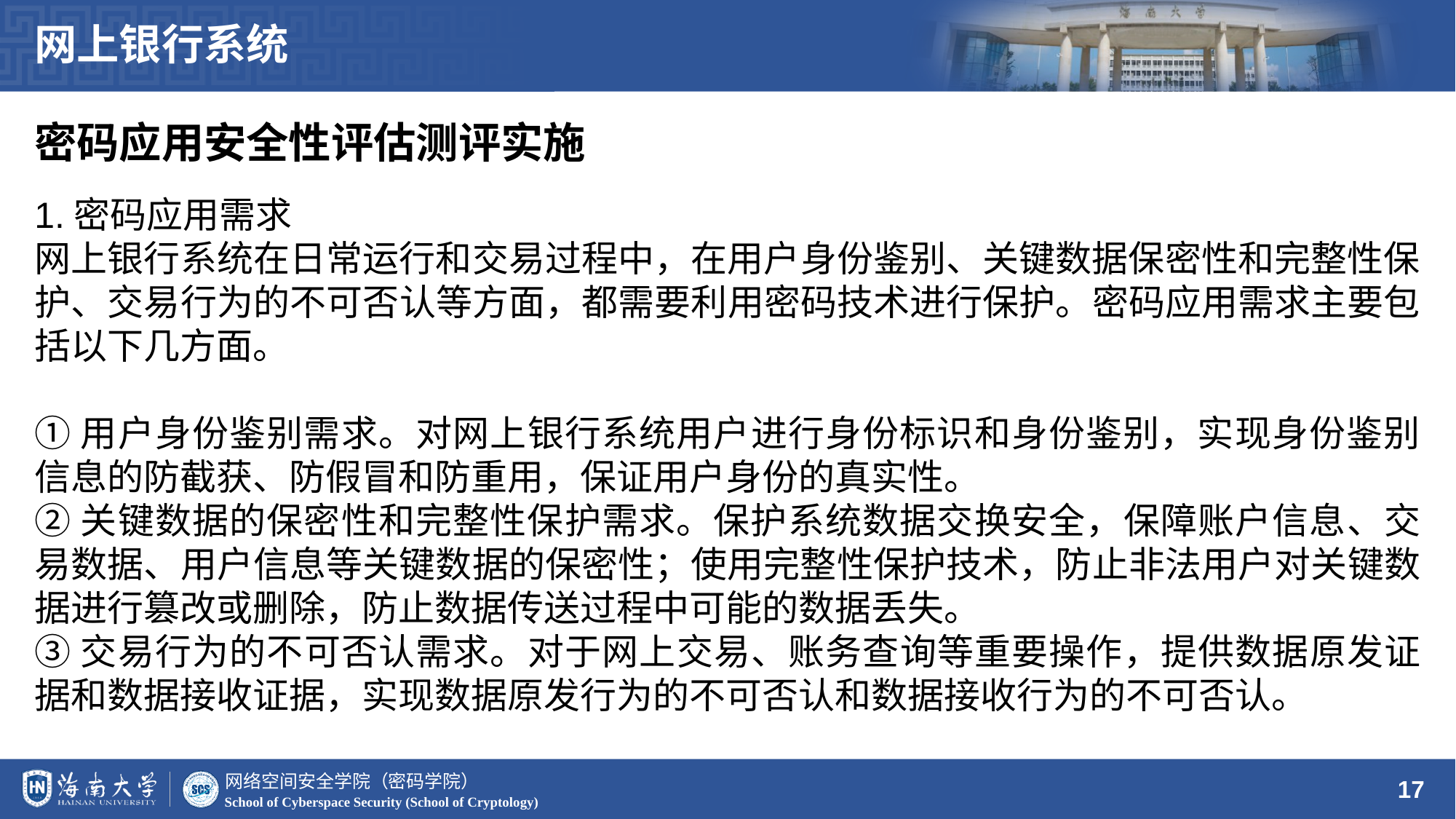

网上银行系统
密码应用安全性评估测评实施
1.密码应用需求
网上银行系统在日常运行和交易过程中，在用户身份鉴别、关键数据保密性和完整性保护、交易行为的不可否认等方面，都需要利用密码技术进行保护。密码应用需求主要包括以下几方面。

①用户身份鉴别需求。对网上银行系统用户进行身份标识和身份鉴别，实现身份鉴别信息的防截获、防假冒和防重用，保证用户身份的真实性。
②关键数据的保密性和完整性保护需求。保护系统数据交换安全，保障账户信息、交易数据、用户信息等关键数据的保密性；使用完整性保护技术，防止非法用户对关键数据进行篡改或删除，防止数据传送过程中可能的数据丢失。
③交易行为的不可否认需求。对于网上交易、账务查询等重要操作，提供数据原发证据和数据接收证据，实现数据原发行为的不可否认和数据接收行为的不可否认。

17